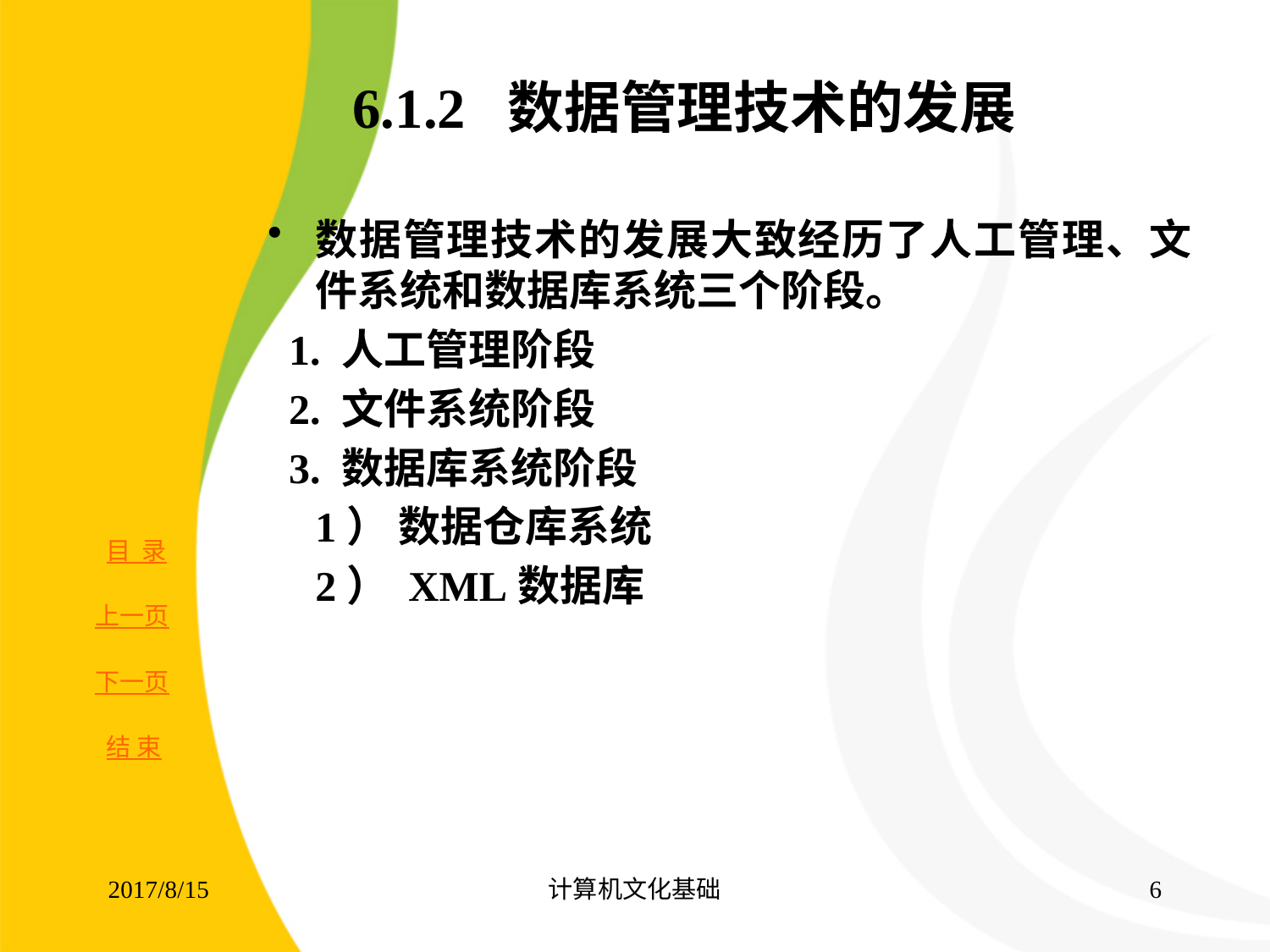

# 6.1.2  数据管理技术的发展
数据管理技术的发展大致经历了人工管理、文件系统和数据库系统三个阶段。
  1. 人工管理阶段
  2. 文件系统阶段
  3. 数据库系统阶段
  	1） 数据仓库系统
  	2） XML数据库

2017/8/15
计算机文化基础
6